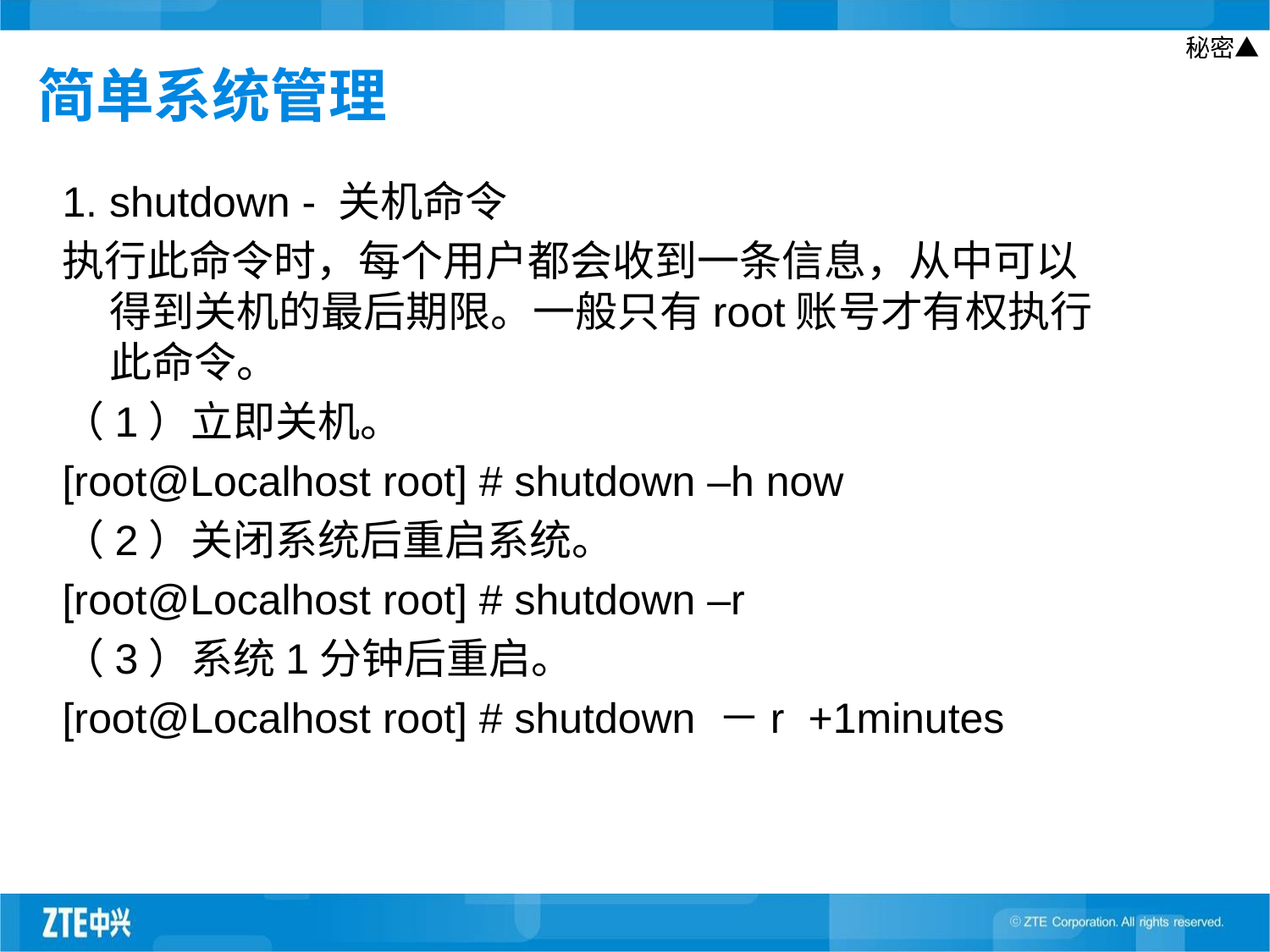

# 简单系统管理
1. shutdown - 关机命令
执行此命令时，每个用户都会收到一条信息，从中可以得到关机的最后期限。一般只有root账号才有权执行此命令。
（1）立即关机。
[root@Localhost root] # shutdown –h now
（2）关闭系统后重启系统。
[root@Localhost root] # shutdown –r
（3）系统1分钟后重启。
[root@Localhost root] # shutdown －r  +1minutes